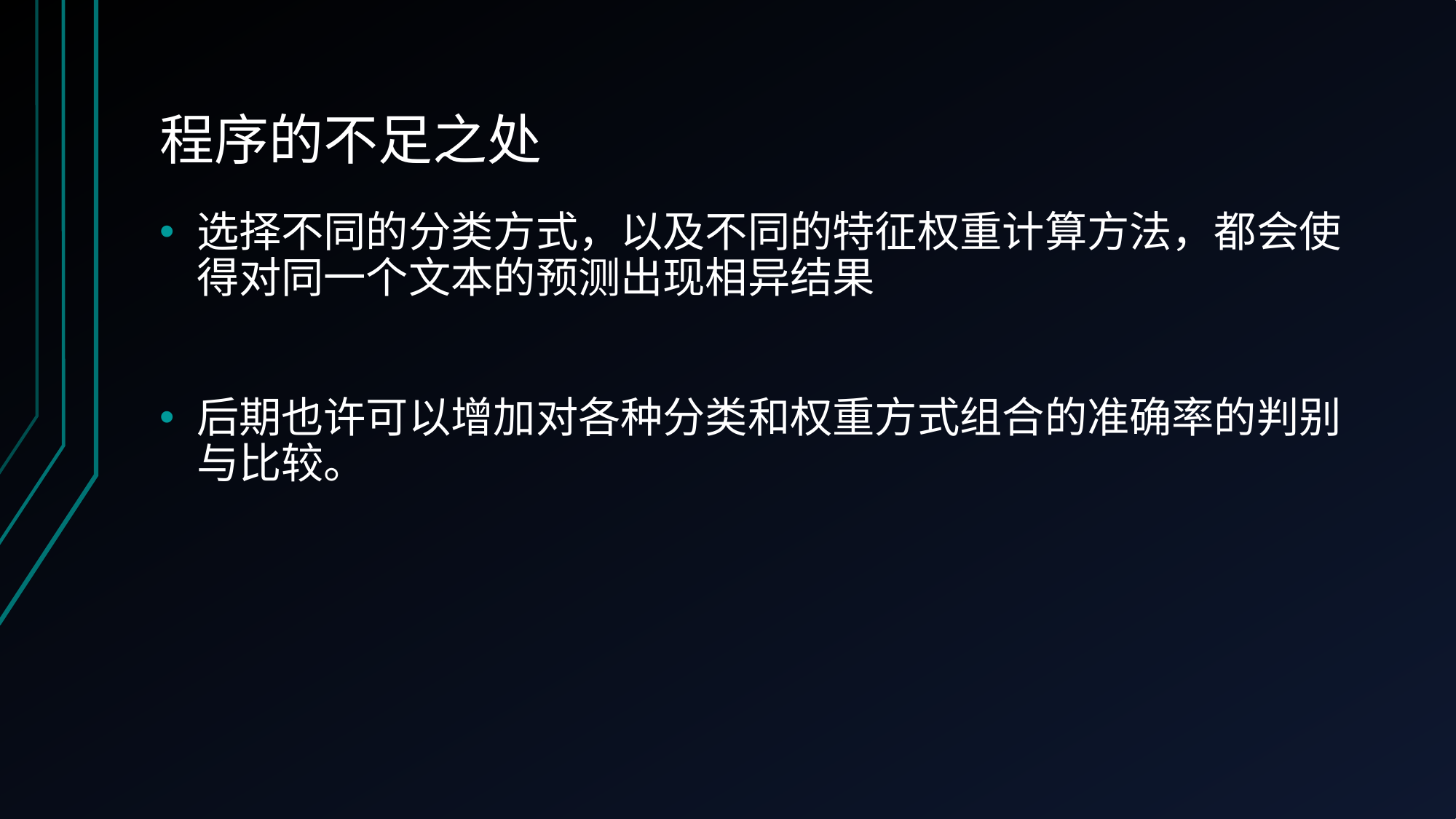

# 程序的不足之处
选择不同的分类方式，以及不同的特征权重计算方法，都会使得对同一个文本的预测出现相异结果

后期也许可以增加对各种分类和权重方式组合的准确率的判别与比较。